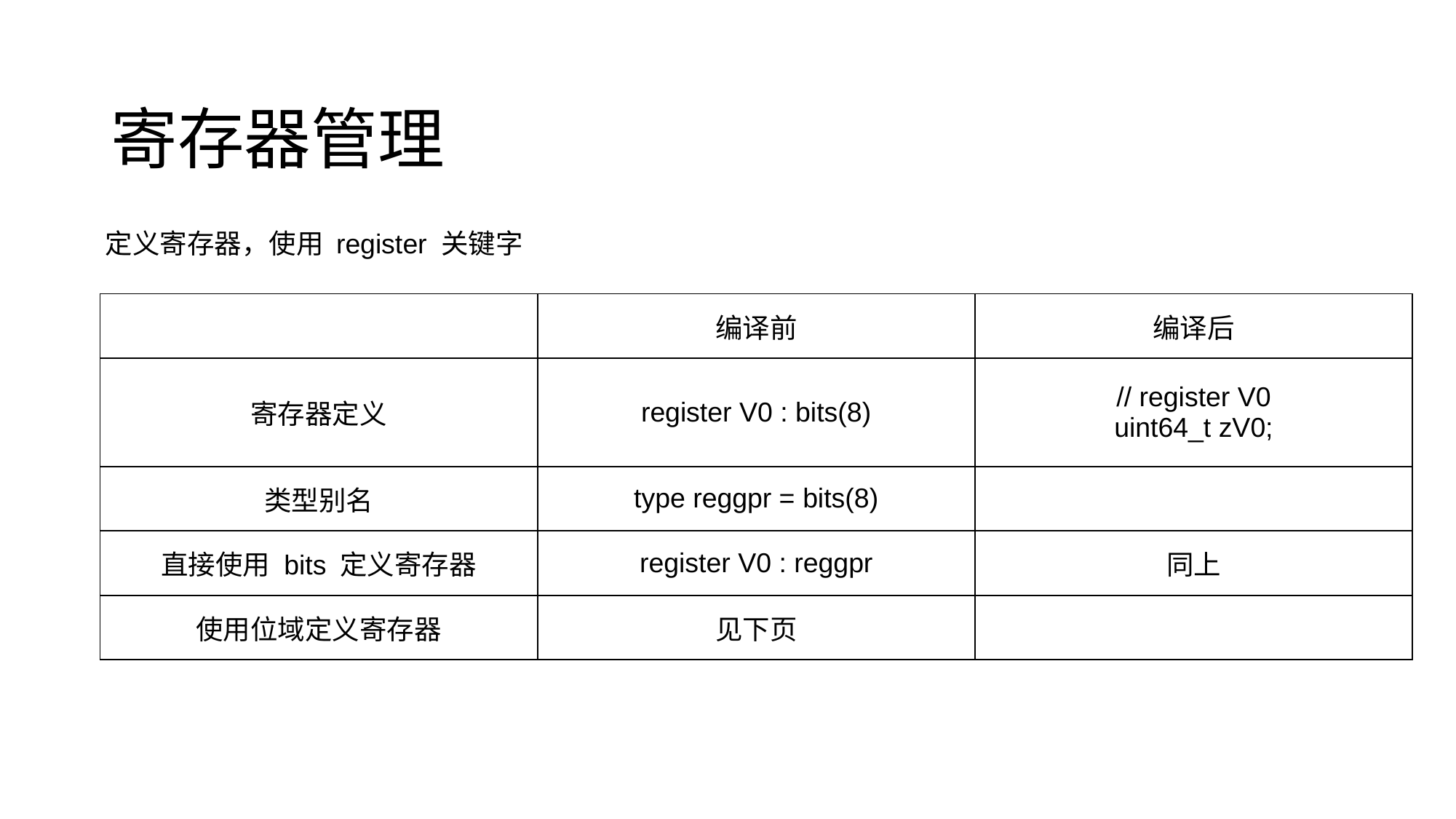

# 寄存器管理
定义寄存器，使用 register 关键字

|  | 编译前 | 编译后 |
| --- | --- | --- |
| 寄存器定义 | register V0 : bits(8) | // register V0 uint64\_t zV0; |
| 类型别名 | type reggpr = bits(8) |  |
| 直接使用 bits 定义寄存器 | register V0 : reggpr | 同上 |
| 使用位域定义寄存器 | 见下页 |  |